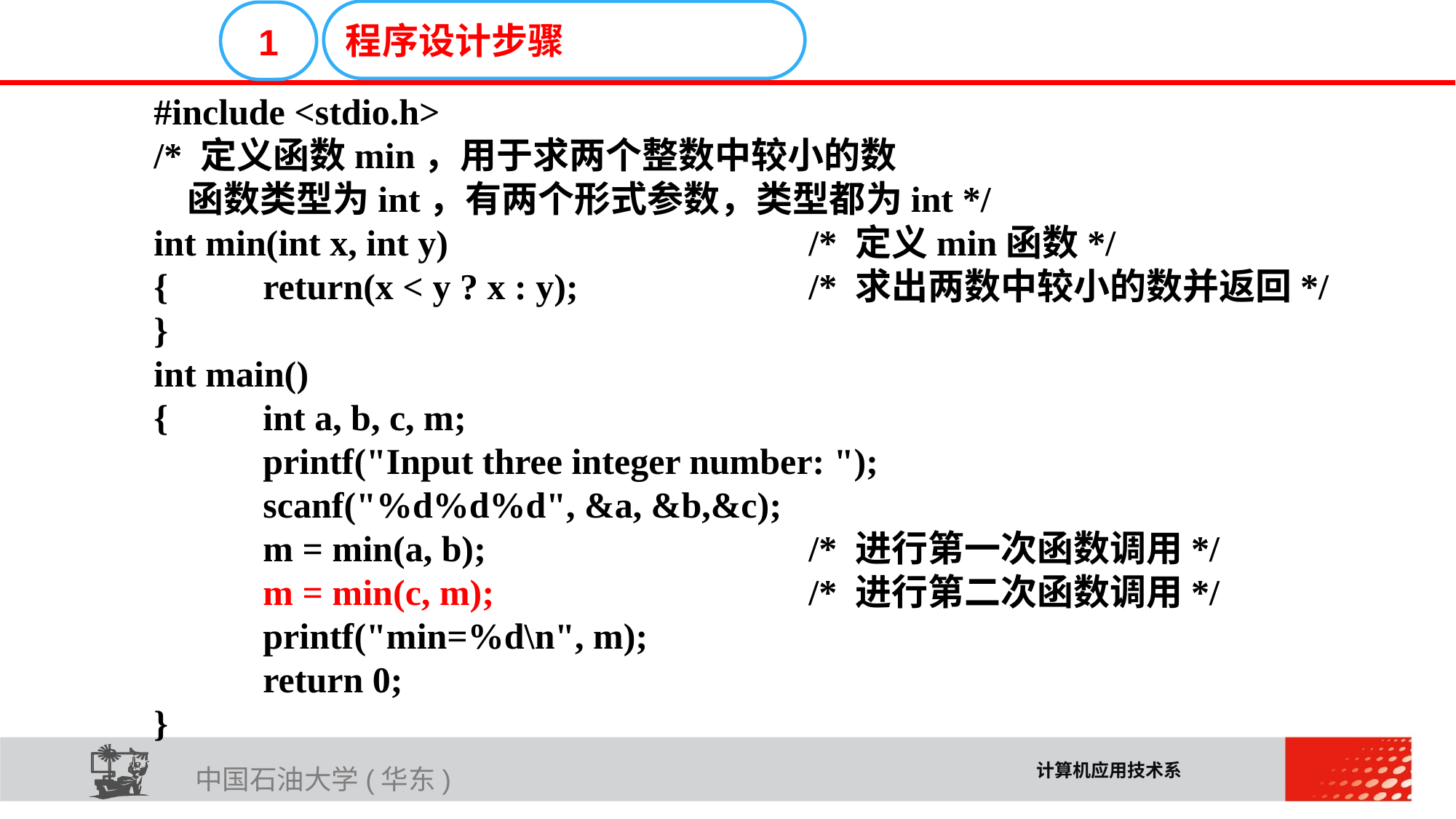

E6636B02012BD195C019CE06C16E30F4C33D02E32711A616D0819A1A3DEC08F98FFCE503BC41BA966B45D6F0472B73A72FC0F2BE2AA537FE6A04217657FCC2FDBF2DB6715F2B3FB871C24A61410
程序设计步骤
1
#include <stdio.h>
/* 定义函数min，用于求两个整数中较小的数
   函数类型为int，有两个形式参数，类型都为int */
int min(int x, int y)				/* 定义min函数*/
{	return(x < y ? x : y); 			/* 求出两数中较小的数并返回*/
}
int main()
{	int a, b, c, m;
	printf("Input three integer number: ");
	scanf("%d%d%d", &a, &b,&c);
	m = min(a, b);			/* 进行第一次函数调用*/
	m = min(c, m);			/* 进行第二次函数调用*/
	printf("min=%d\n", m);
	return 0;
}

5